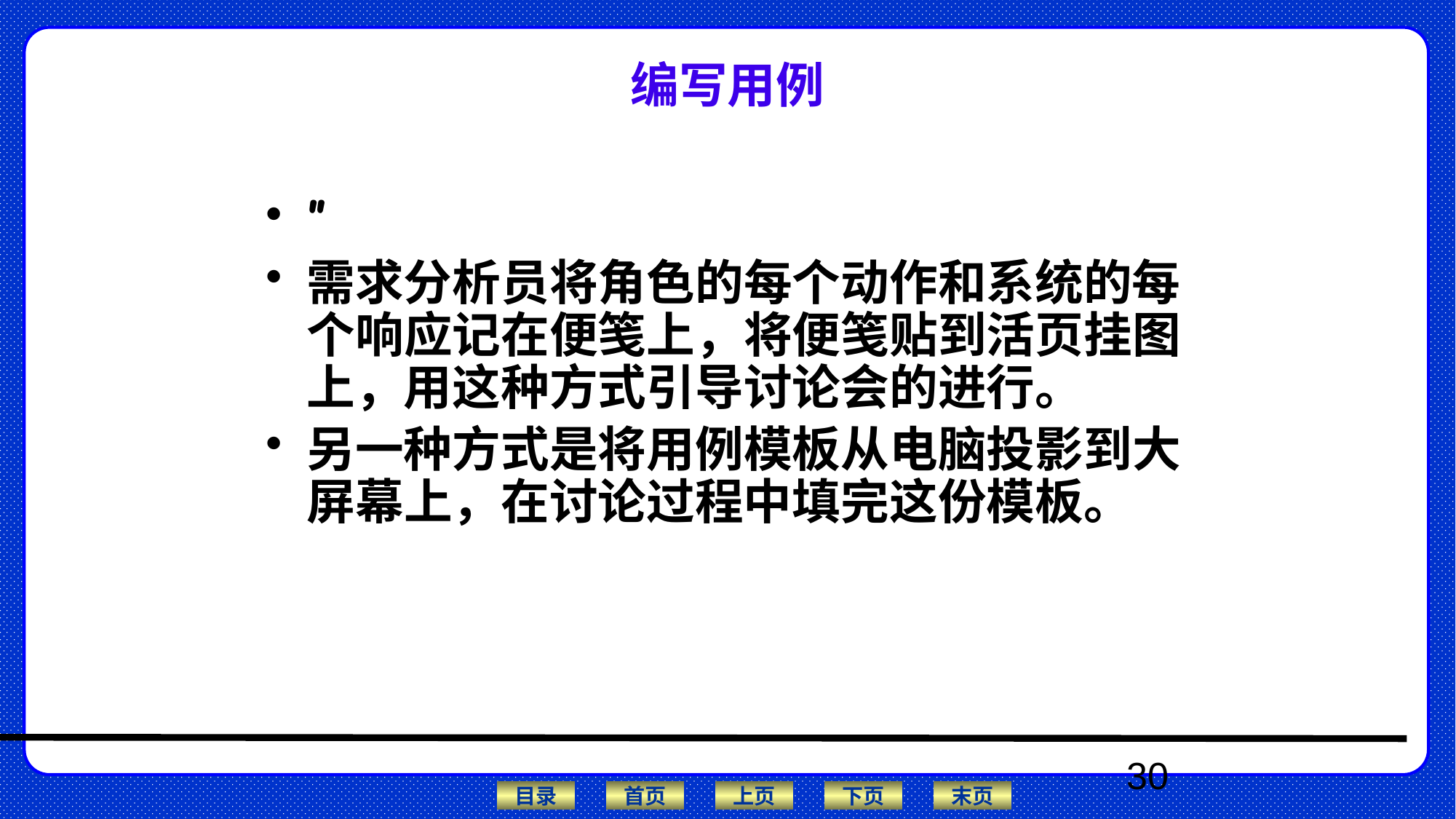

# 编写用例
”
需求分析员将角色的每个动作和系统的每个响应记在便笺上，将便笺贴到活页挂图上，用这种方式引导讨论会的进行。
另一种方式是将用例模板从电脑投影到大屏幕上，在讨论过程中填完这份模板。
30